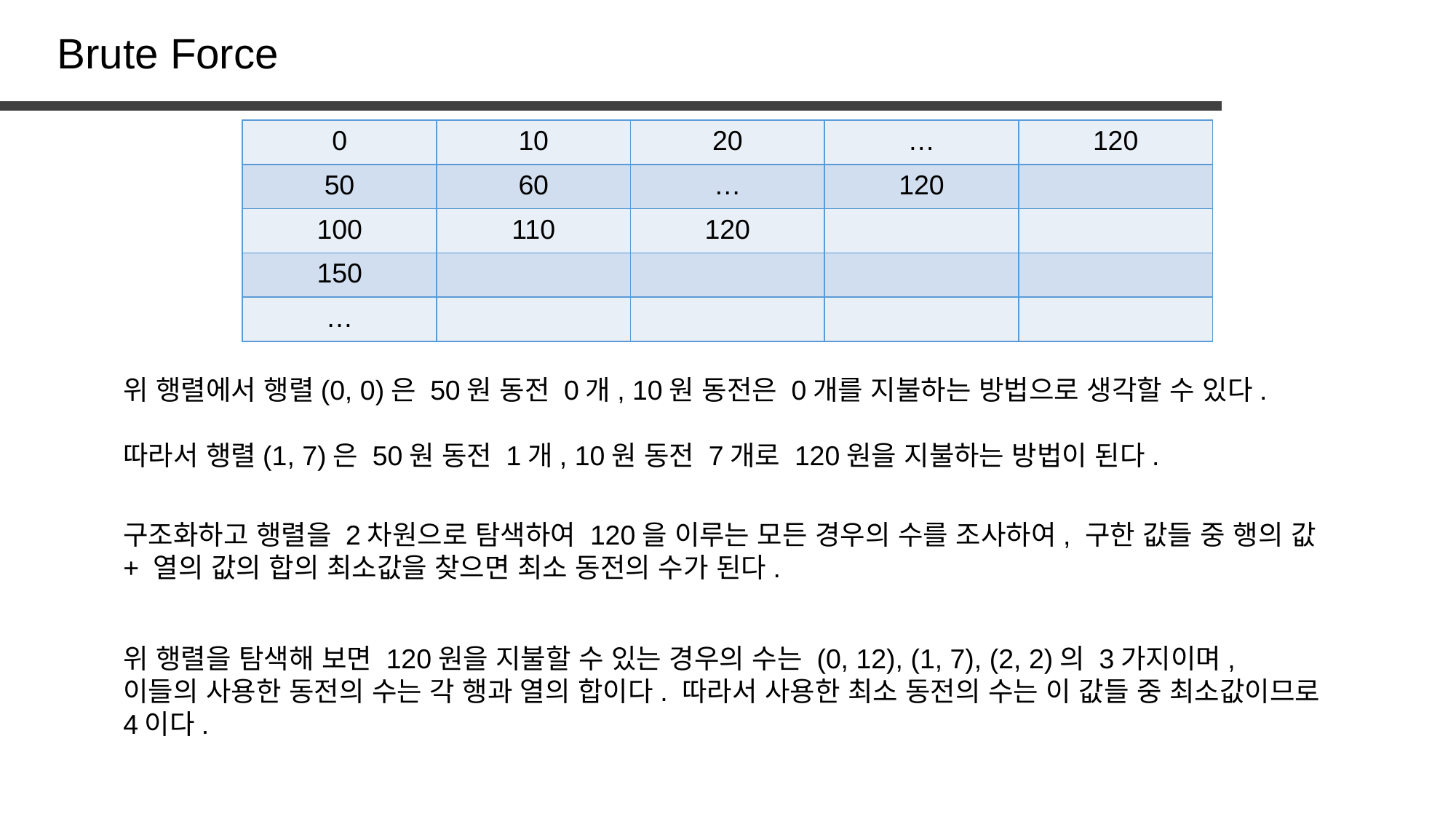

Brute Force
| 0 | 10 | 20 | … | 120 |
| --- | --- | --- | --- | --- |
| 50 | 60 | … | 120 |  |
| 100 | 110 | 120 |  |  |
| 150 |  |  |  |  |
| … |  |  |  |  |
위 행렬에서 행렬(0, 0)은 50원 동전 0개, 10원 동전은 0개를 지불하는 방법으로 생각할 수 있다.

따라서 행렬(1, 7)은 50원 동전 1개, 10원 동전 7개로 120원을 지불하는 방법이 된다.
구조화하고 행렬을 2차원으로 탐색하여 120을 이루는 모든 경우의 수를 조사하여, 구한 값들 중 행의 값 + 열의 값의 합의 최소값을 찾으면 최소 동전의 수가 된다.
위 행렬을 탐색해 보면 120원을 지불할 수 있는 경우의 수는 (0, 12), (1, 7), (2, 2)의 3가지이며, 이들의 사용한 동전의 수는 각 행과 열의 합이다. 따라서 사용한 최소 동전의 수는 이 값들 중 최소값이므로 4이다.